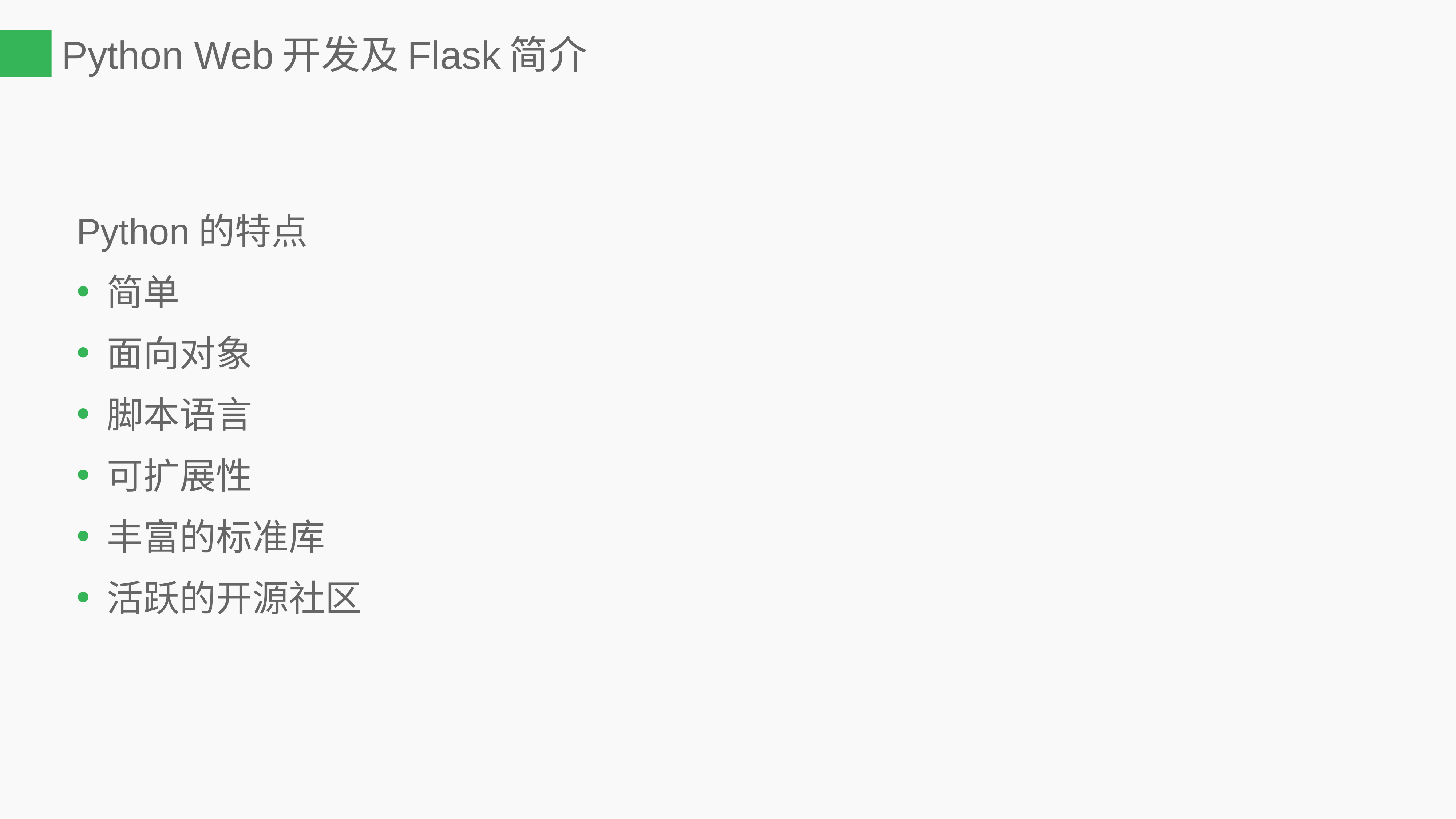

# Python Web开发及Flask简介
Python的特点
简单
面向对象
脚本语言
可扩展性
丰富的标准库
活跃的开源社区